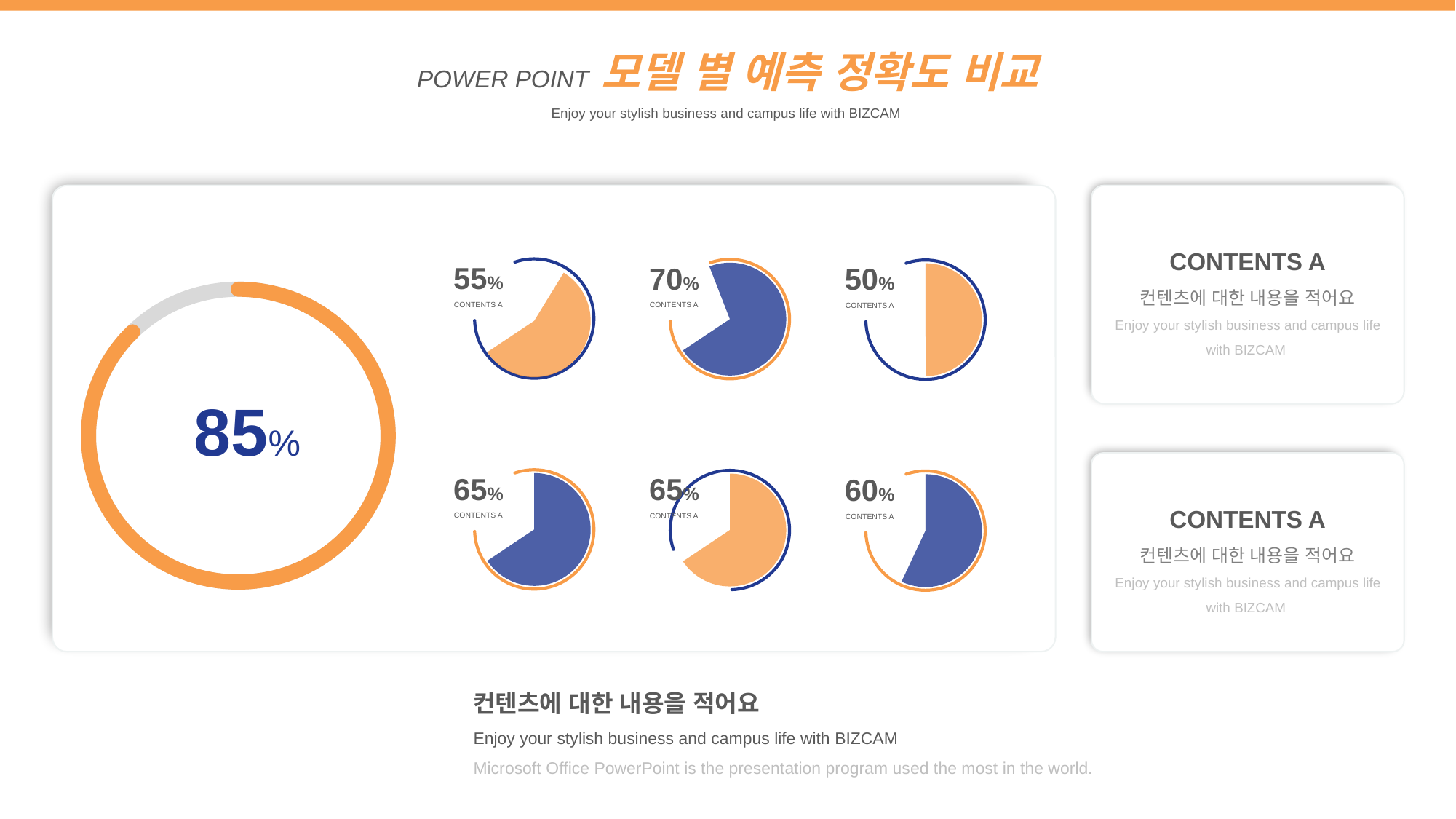

POWER POINT 모델 별 예측 정확도 비교
Enjoy your stylish business and campus life with BIZCAM

CONTENTS A
컨텐츠에 대한 내용을 적어요
Enjoy your stylish business and campus life with BIZCAM
55%
CONTENTS A
50%
CONTENTS A
70%
CONTENTS A

85%
CONTENTS A
컨텐츠에 대한 내용을 적어요
Enjoy your stylish business and campus life with BIZCAM
65%
CONTENTS A
65%
CONTENTS A
60%
CONTENTS A

컨텐츠에 대한 내용을 적어요
Enjoy your stylish business and campus life with BIZCAM
Microsoft Office PowerPoint is the presentation program used the most in the world.